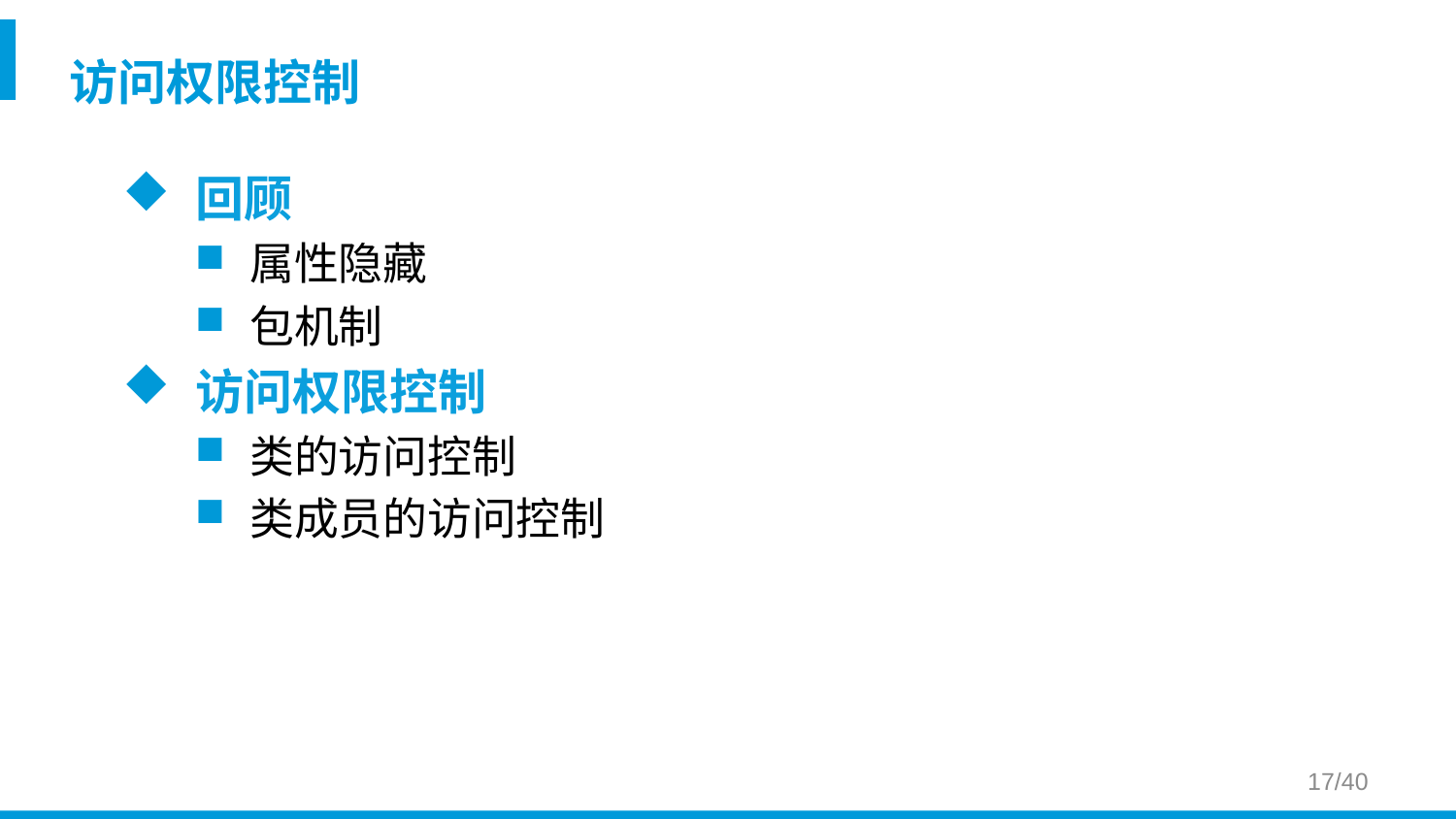

访问权限控制
回顾
属性隐藏
包机制
访问权限控制
类的访问控制
类成员的访问控制

17/40